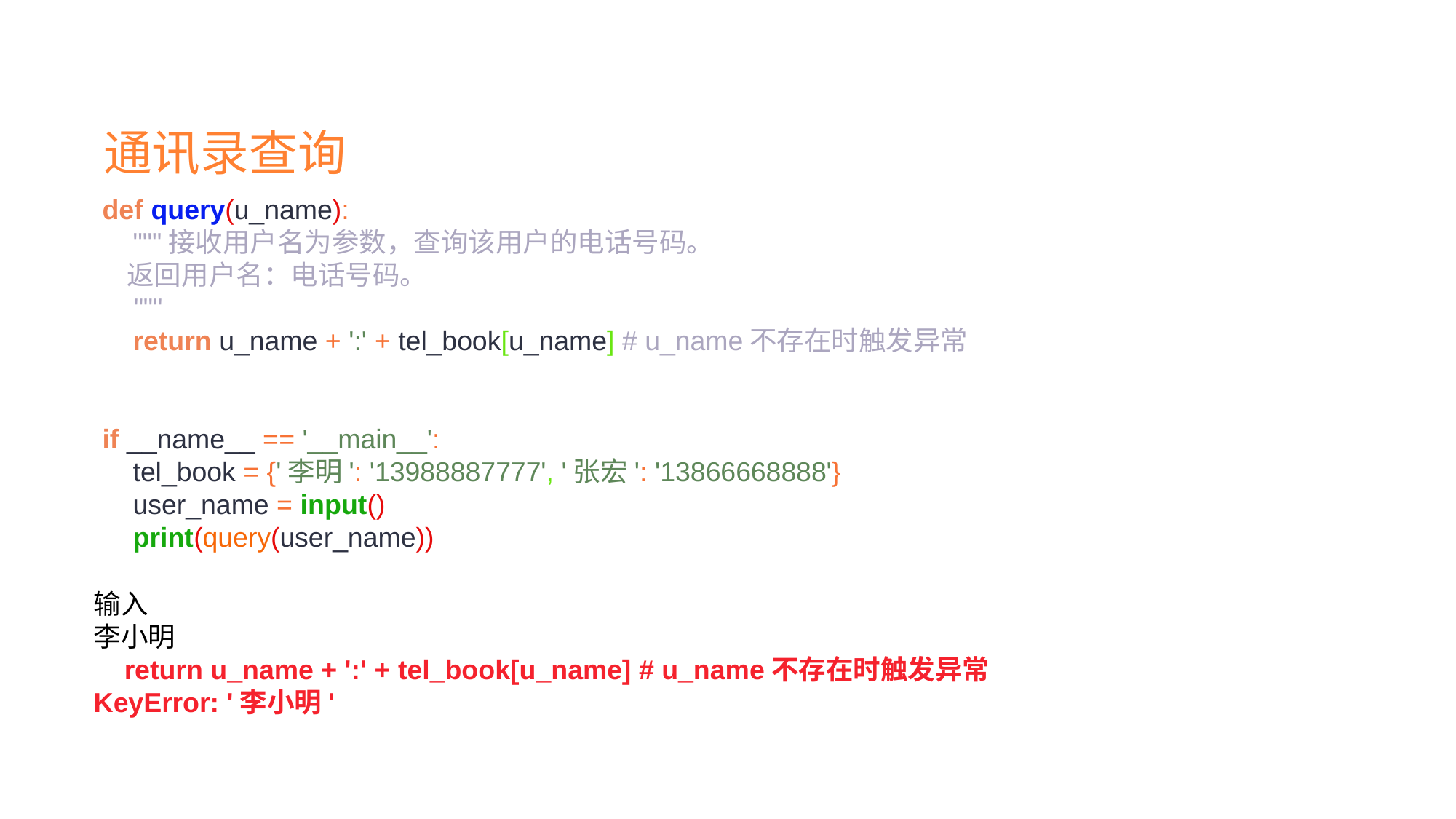

通讯录查询
def query(u_name):
    """接收用户名为参数，查询该用户的电话号码。
    返回用户名：电话号码。
    """
    return u_name + ':' + tel_book[u_name] # u_name不存在时触发异常
if __name__ == '__main__':
    tel_book = {'李明': '13988887777', '张宏': '13866668888'}
    user_name = input()
    print(query(user_name))
输入
李小明
    return u_name + ':' + tel_book[u_name] # u_name不存在时触发异常
KeyError: '李小明'